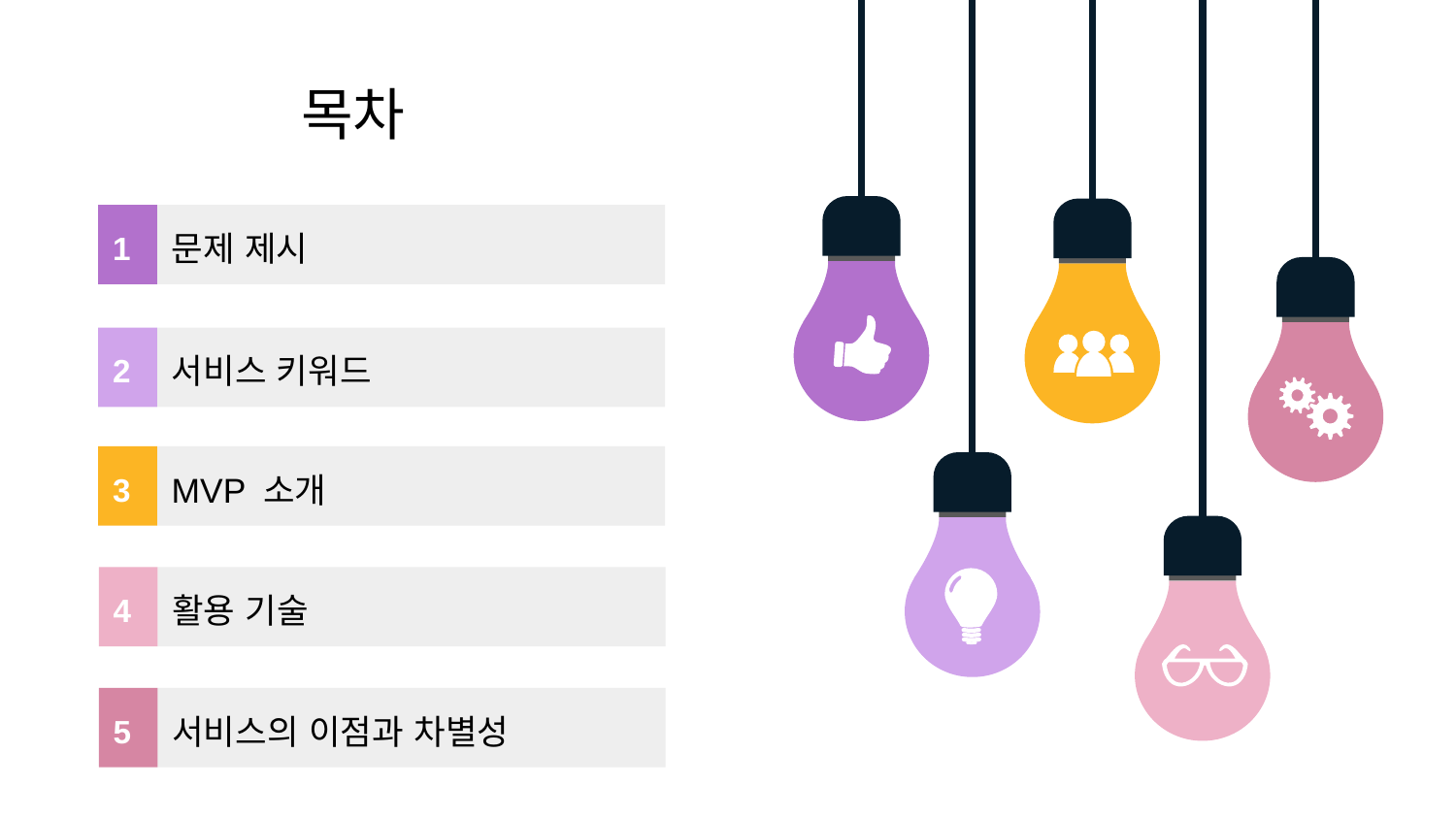

# 목차
1
문제 제시
2
서비스 키워드
3
MVP 소개
4
활용 기술
5
서비스의 이점과 차별성